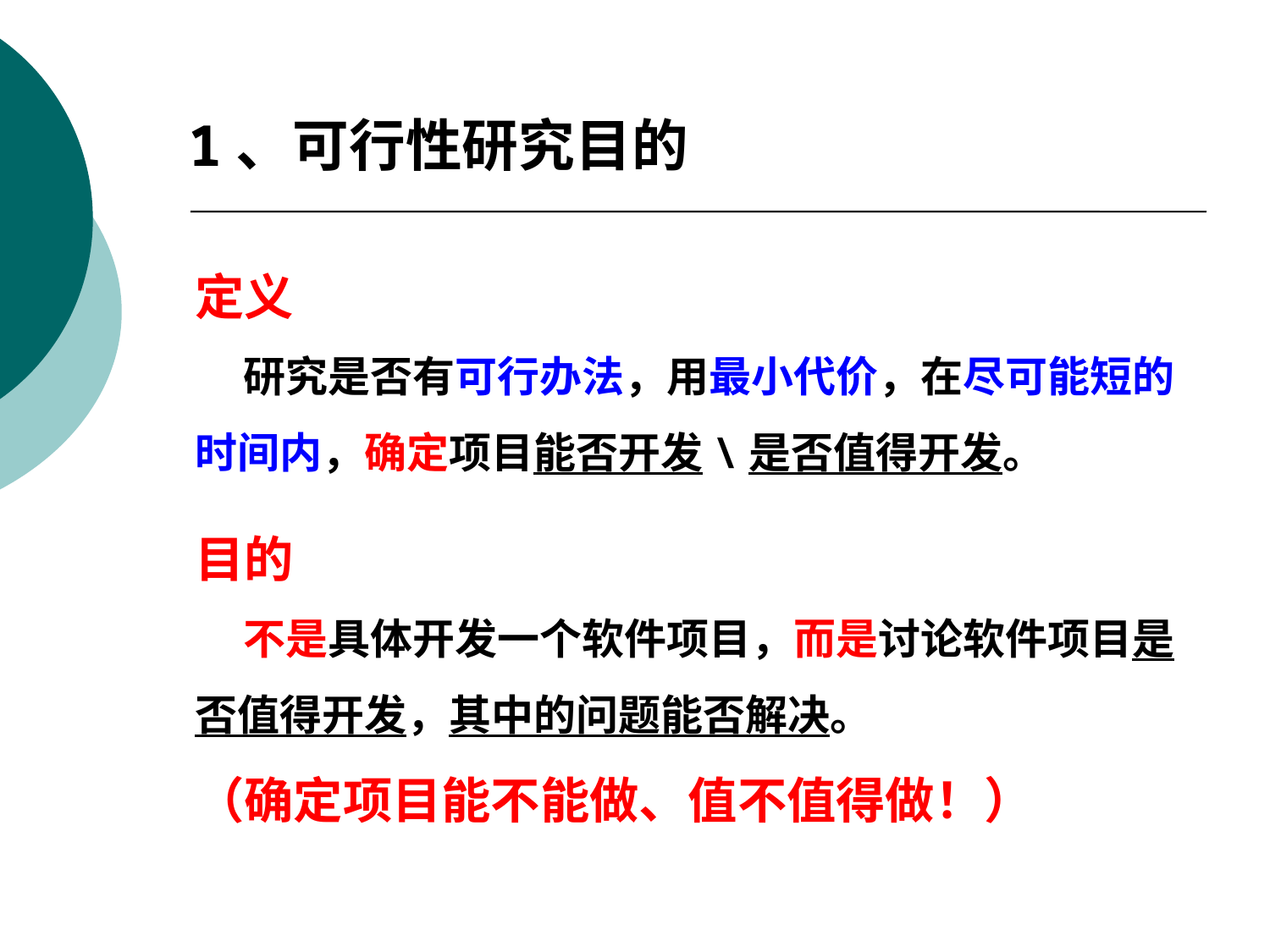

1、可行性研究目的
定义
    研究是否有可行办法，用最小代价，在尽可能短的时间内，确定项目能否开发\是否值得开发。
目的
    不是具体开发一个软件项目，而是讨论软件项目是否值得开发，其中的问题能否解决。
（确定项目能不能做、值不值得做！）